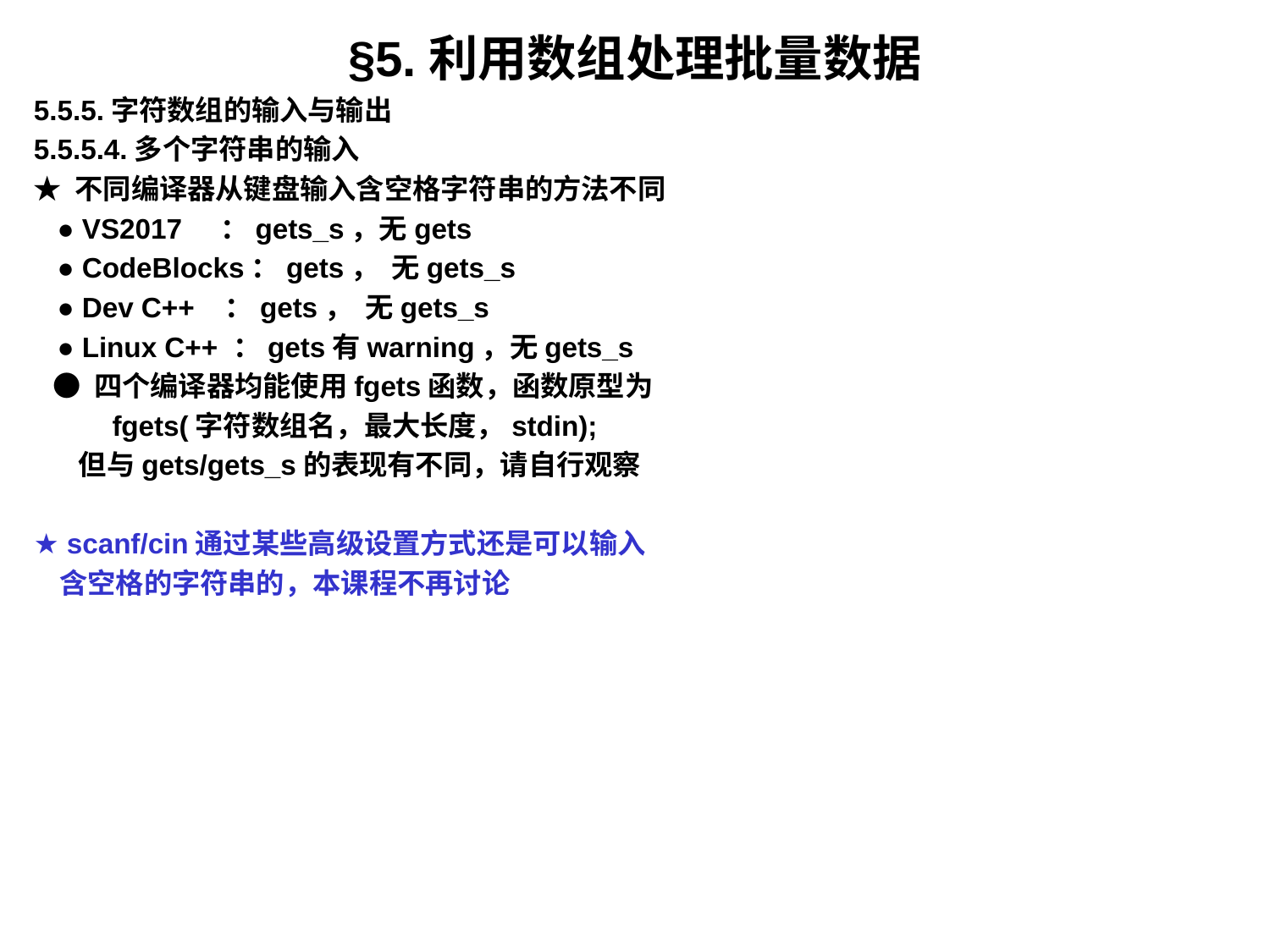

§5.利用数组处理批量数据
5.5.5.字符数组的输入与输出
5.5.5.4.多个字符串的输入
★ 不同编译器从键盘输入含空格字符串的方法不同
   ● VS2017    ：gets_s，无gets
   ● CodeBlocks：gets，  无gets_s
   ● Dev C++   ：gets，  无gets_s
   ● Linux C++ ：gets有warning，无gets_s
   ● 四个编译器均能使用fgets函数，函数原型为
          fgets(字符数组名，最大长度，stdin);
      但与gets/gets_s的表现有不同，请自行观察

★ scanf/cin通过某些高级设置方式还是可以输入
   含空格的字符串的，本课程不再讨论